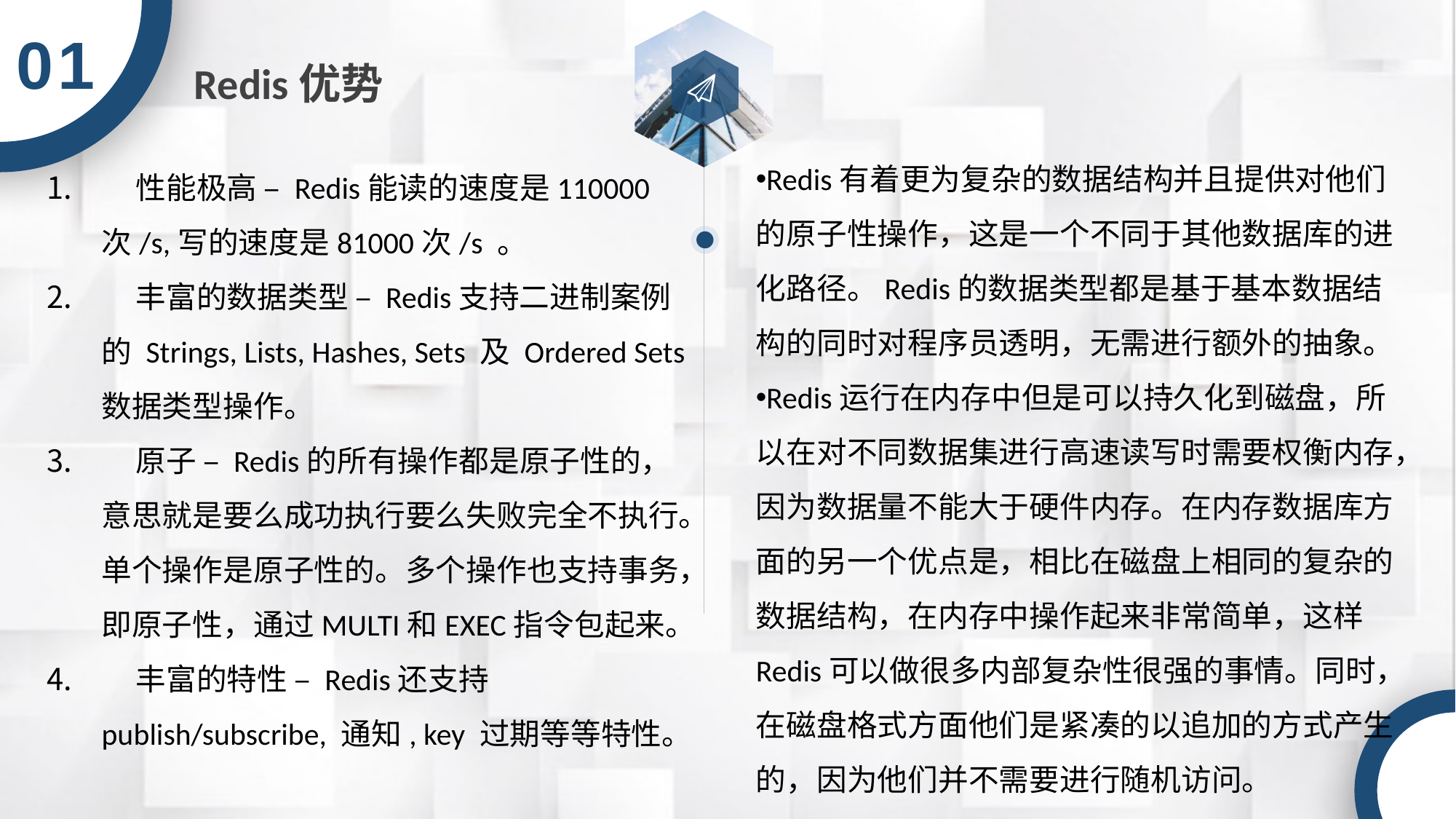

01
Redis优势

    性能极高 – Redis能读的速度是110000次/s,写的速度是81000次/s 。
    丰富的数据类型 – Redis支持二进制案例的 Strings, Lists, Hashes, Sets 及 Ordered Sets 数据类型操作。
    原子 – Redis的所有操作都是原子性的，意思就是要么成功执行要么失败完全不执行。单个操作是原子性的。多个操作也支持事务，即原子性，通过MULTI和EXEC指令包起来。
    丰富的特性 – Redis还支持 publish/subscribe, 通知, key 过期等等特性。

Redis有着更为复杂的数据结构并且提供对他们的原子性操作，这是一个不同于其他数据库的进化路径。Redis的数据类型都是基于基本数据结构的同时对程序员透明，无需进行额外的抽象。
Redis运行在内存中但是可以持久化到磁盘，所以在对不同数据集进行高速读写时需要权衡内存，因为数据量不能大于硬件内存。在内存数据库方面的另一个优点是，相比在磁盘上相同的复杂的数据结构，在内存中操作起来非常简单，这样Redis可以做很多内部复杂性很强的事情。同时，在磁盘格式方面他们是紧凑的以追加的方式产生的，因为他们并不需要进行随机访问。